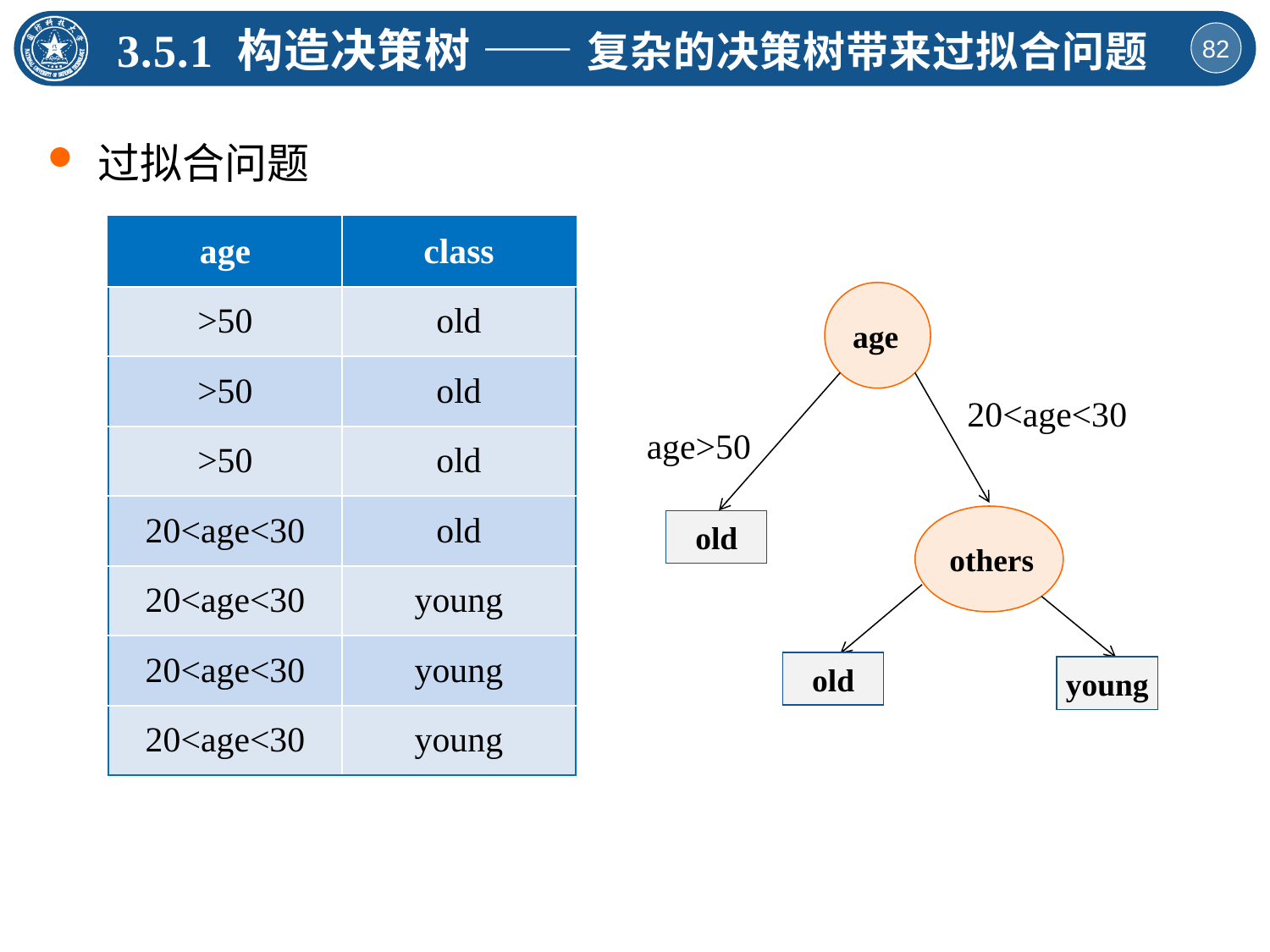

3.5.1 构造决策树 —— 复杂的决策树带来过拟合问题
过拟合问题
| age | class |
| --- | --- |
| >50 | old |
| >50 | old |
| >50 | old |
| 20<age<30 | old |
| 20<age<30 | young |
| 20<age<30 | young |
| 20<age<30 | young |
age
20<age<30

age>50
others
old
old
young